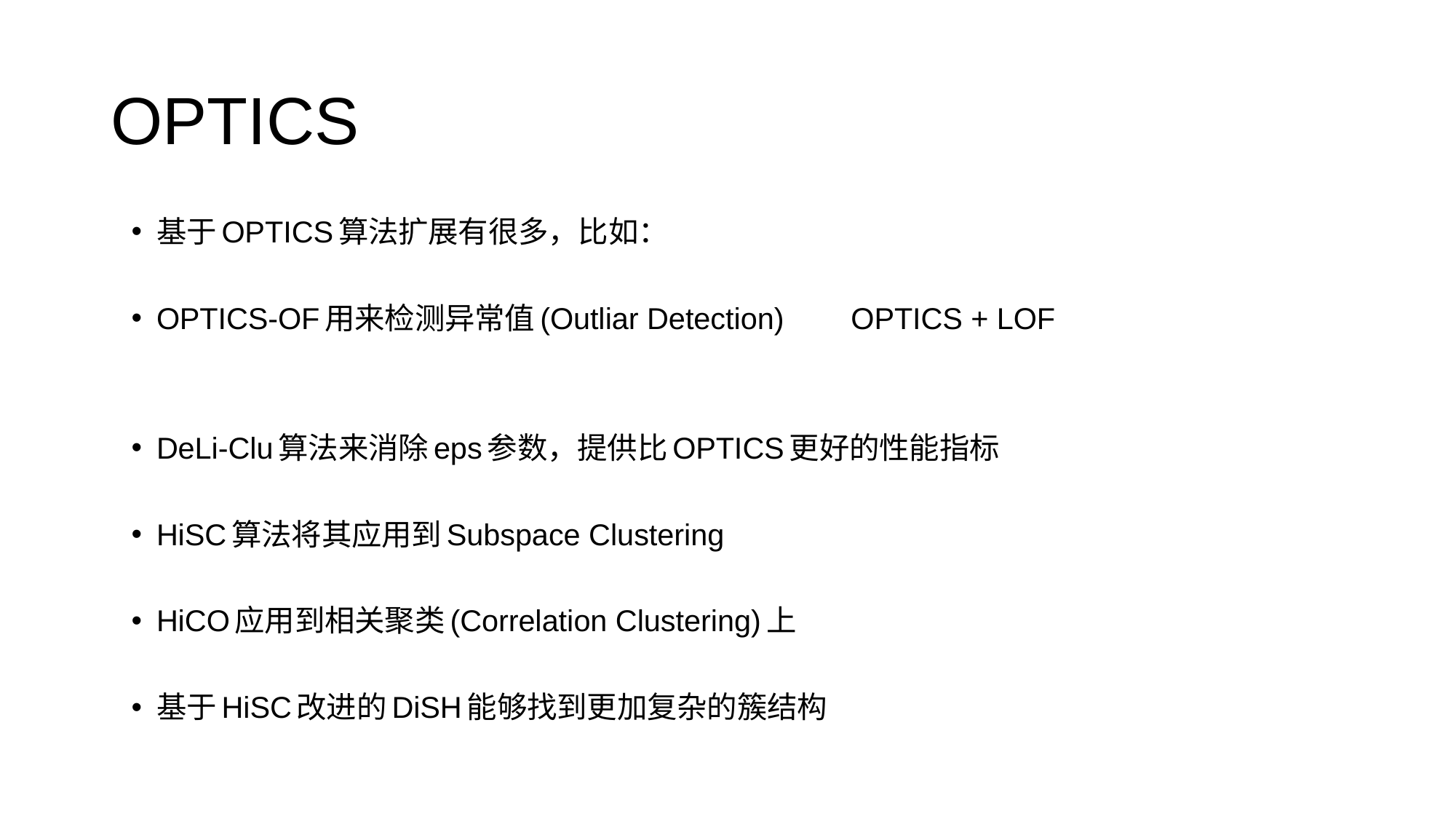

# OPTICS
基于OPTICS算法扩展有很多，比如：

OPTICS-OF用来检测异常值(Outliar Detection)        OPTICS + LOF

DeLi-Clu算法来消除eps参数，提供比OPTICS更好的性能指标

HiSC算法将其应用到Subspace Clustering

HiCO应用到相关聚类(Correlation Clustering)上

基于HiSC改进的DiSH能够找到更加复杂的簇结构